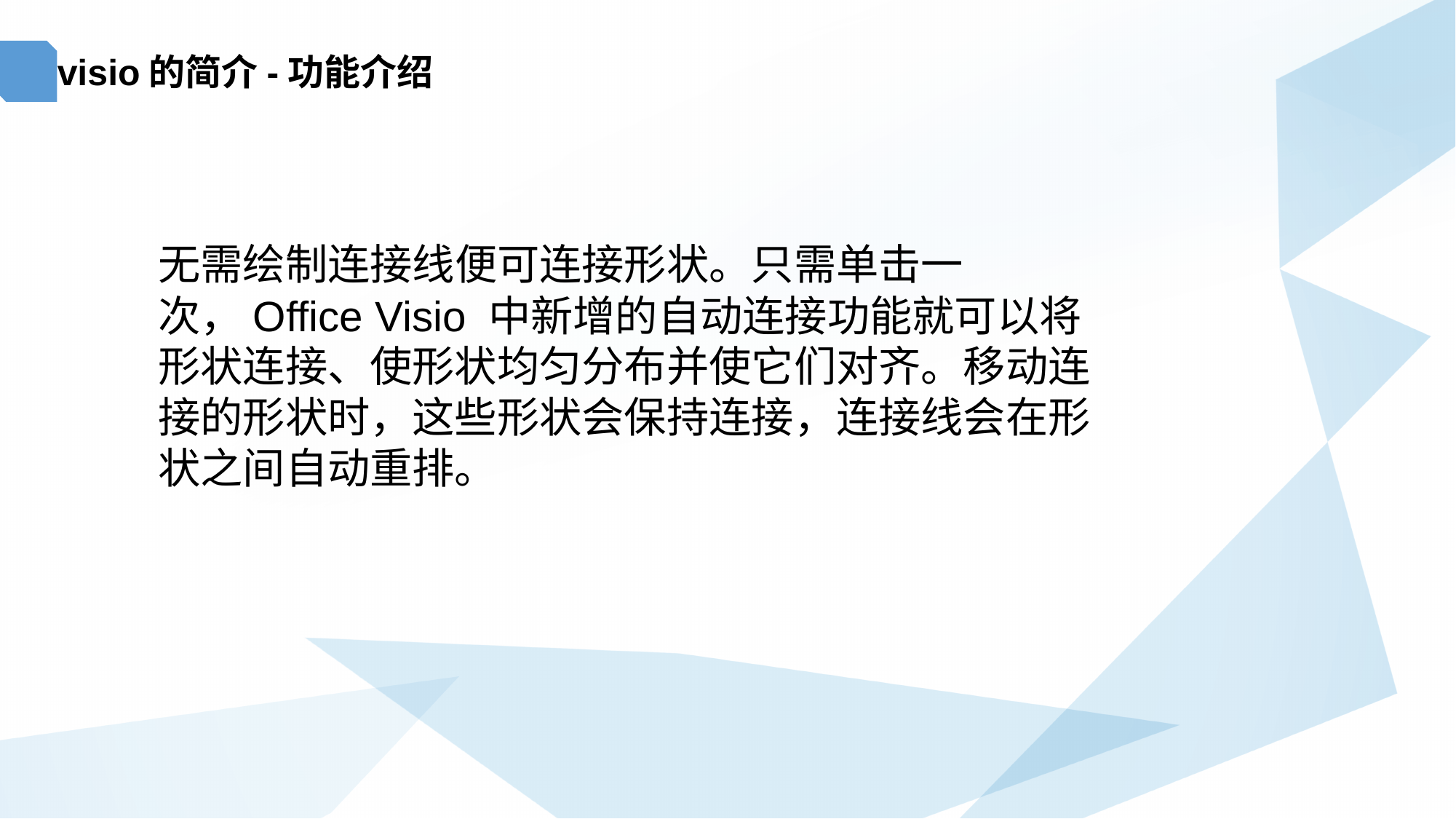

visio的简介-功能介绍
无需绘制连接线便可连接形状。只需单击一次，Office Visio 中新增的自动连接功能就可以将形状连接、使形状均匀分布并使它们对齐。移动连接的形状时，这些形状会保持连接，连接线会在形状之间自动重排。